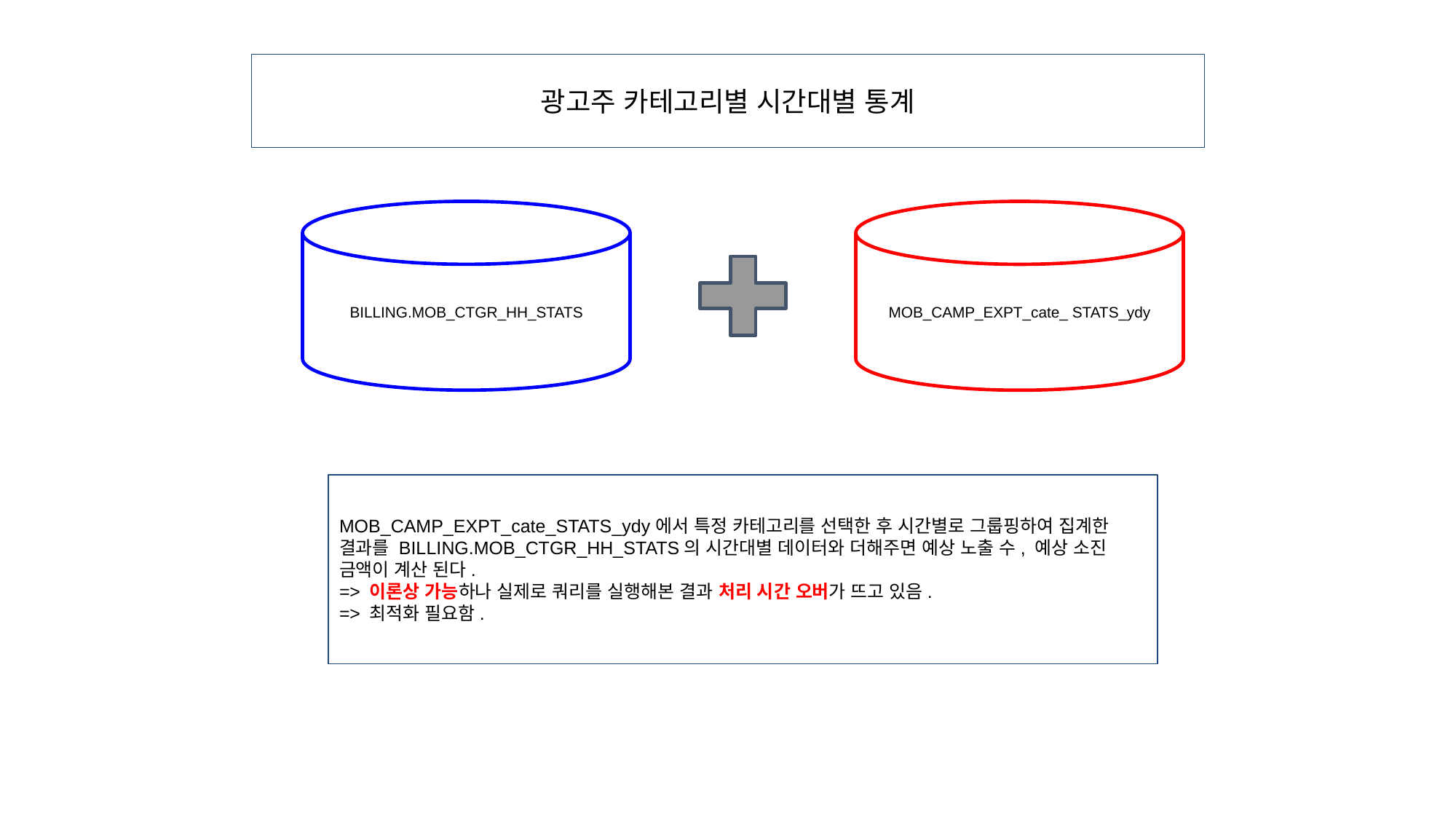

광고주 카테고리별 시간대별 통계
BILLING.MOB_CTGR_HH_STATS
MOB_CAMP_EXPT_cate_ STATS_ydy

MOB_CAMP_EXPT_cate_STATS_ydy에서 특정 카테고리를 선택한 후 시간별로 그룹핑하여 집계한 결과를 BILLING.MOB_CTGR_HH_STATS의 시간대별 데이터와 더해주면 예상 노출 수, 예상 소진 금액이 계산 된다.
=> 이론상 가능하나 실제로 쿼리를 실행해본 결과 처리 시간 오버가 뜨고 있음.
=> 최적화 필요함.